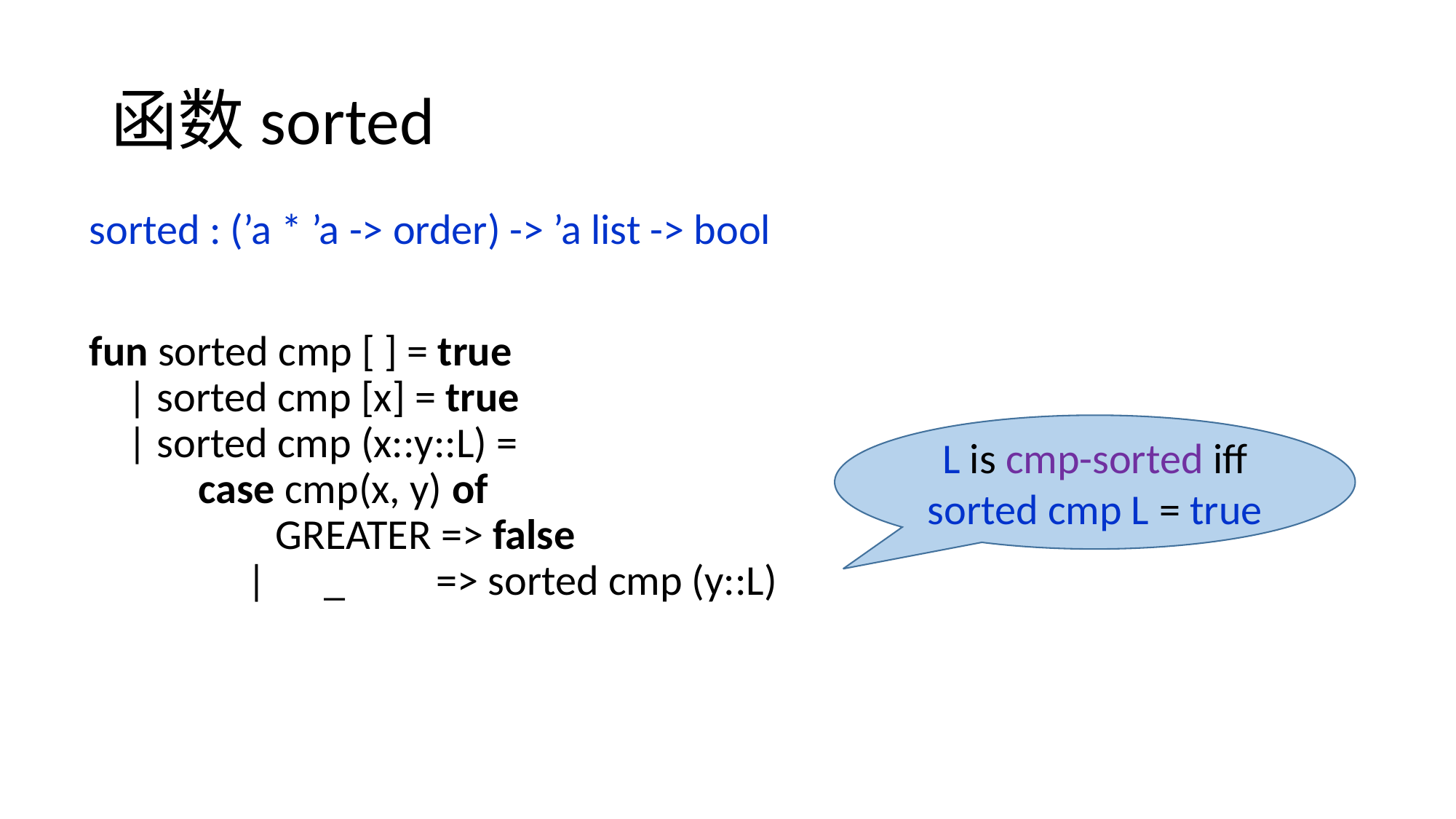

# 函数sorted
sorted : (’a * ’a -> order) -> ’a list -> bool

fun sorted cmp [ ] = true
    | sorted cmp [x] = true
    | sorted cmp (x::y::L) =
	case cmp(x, y) of
	        GREATER => false
	     |      _	  => sorted cmp (y::L)
L is cmp-sorted iff
sorted cmp L = true